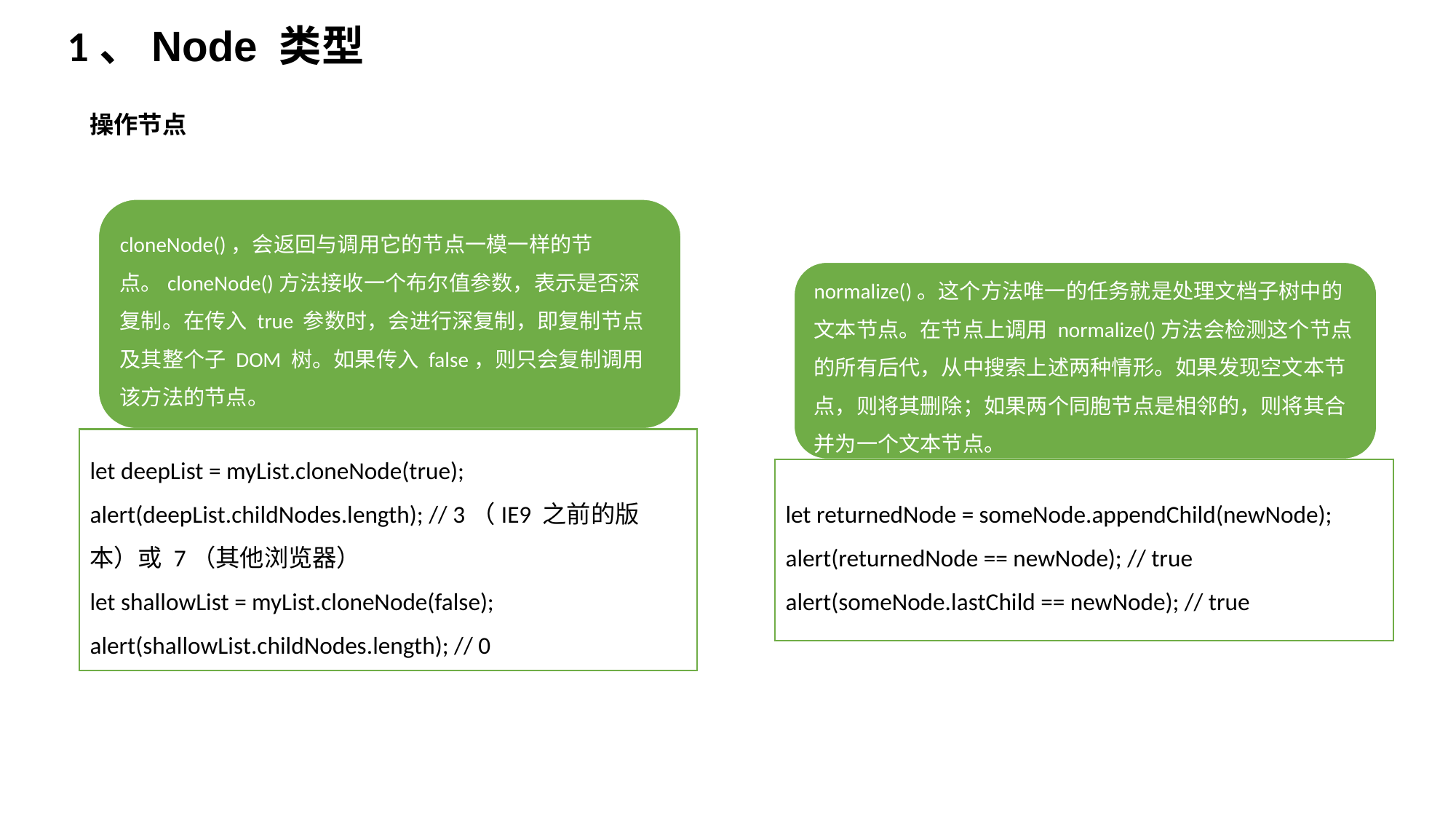

1、Node 类型
操作节点
cloneNode()，会返回与调用它的节点一模一样的节点。cloneNode()方法接收一个布尔值参数，表示是否深复制。在传入 true 参数时，会进行深复制，即复制节点及其整个子 DOM 树。如果传入 false，则只会复制调用该方法的节点。
let deepList = myList.cloneNode(true);
alert(deepList.childNodes.length); // 3（IE9 之前的版本）或 7（其他浏览器）
let shallowList = myList.cloneNode(false);
alert(shallowList.childNodes.length); // 0
normalize()。这个方法唯一的任务就是处理文档子树中的文本节点。在节点上调用 normalize()方法会检测这个节点的所有后代，从中搜索上述两种情形。如果发现空文本节点，则将其删除；如果两个同胞节点是相邻的，则将其合并为一个文本节点。
let returnedNode = someNode.appendChild(newNode);
alert(returnedNode == newNode); // true
alert(someNode.lastChild == newNode); // true